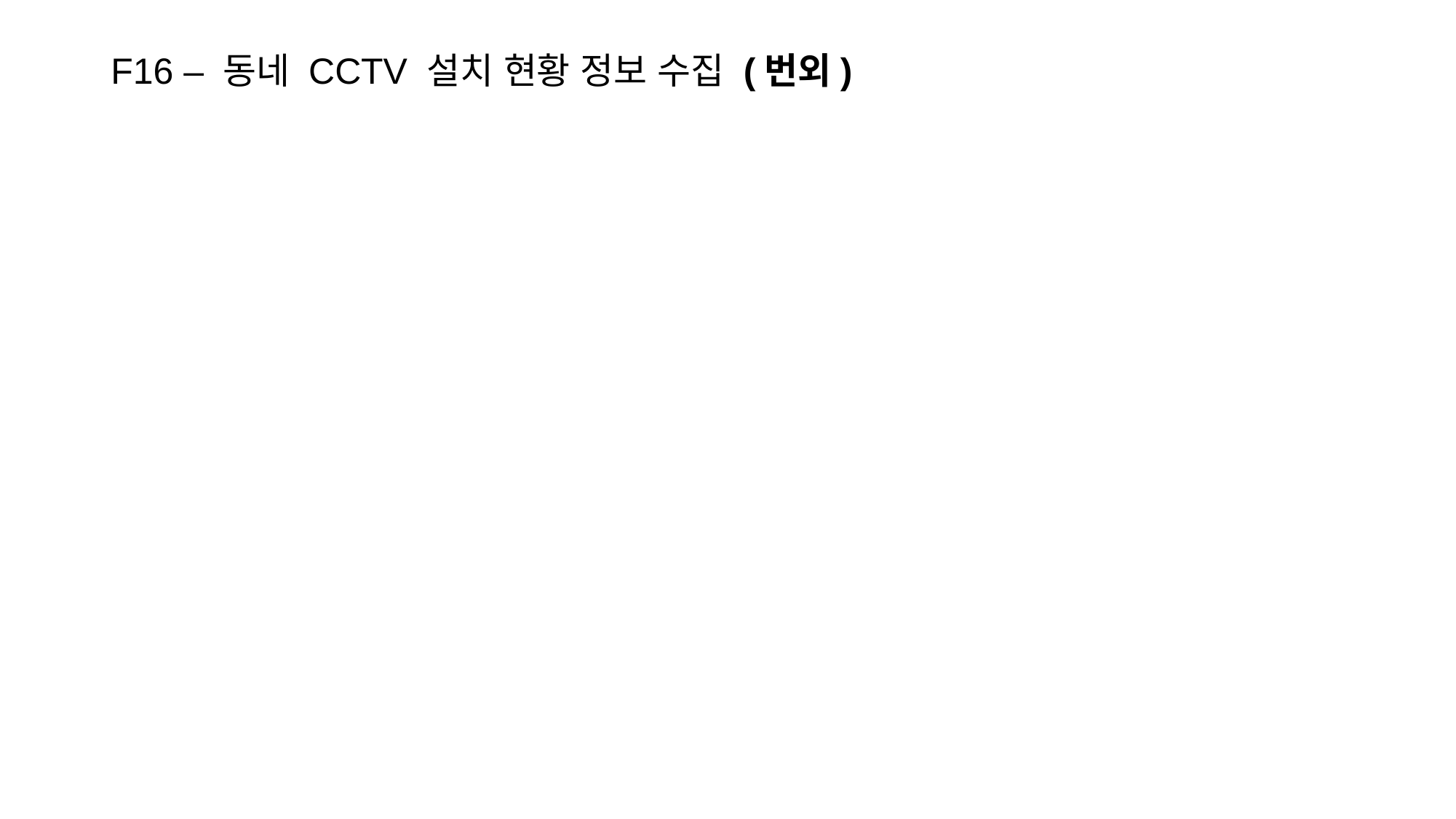

# F16 – 동네 CCTV 설치 현황 정보 수집 (번외)